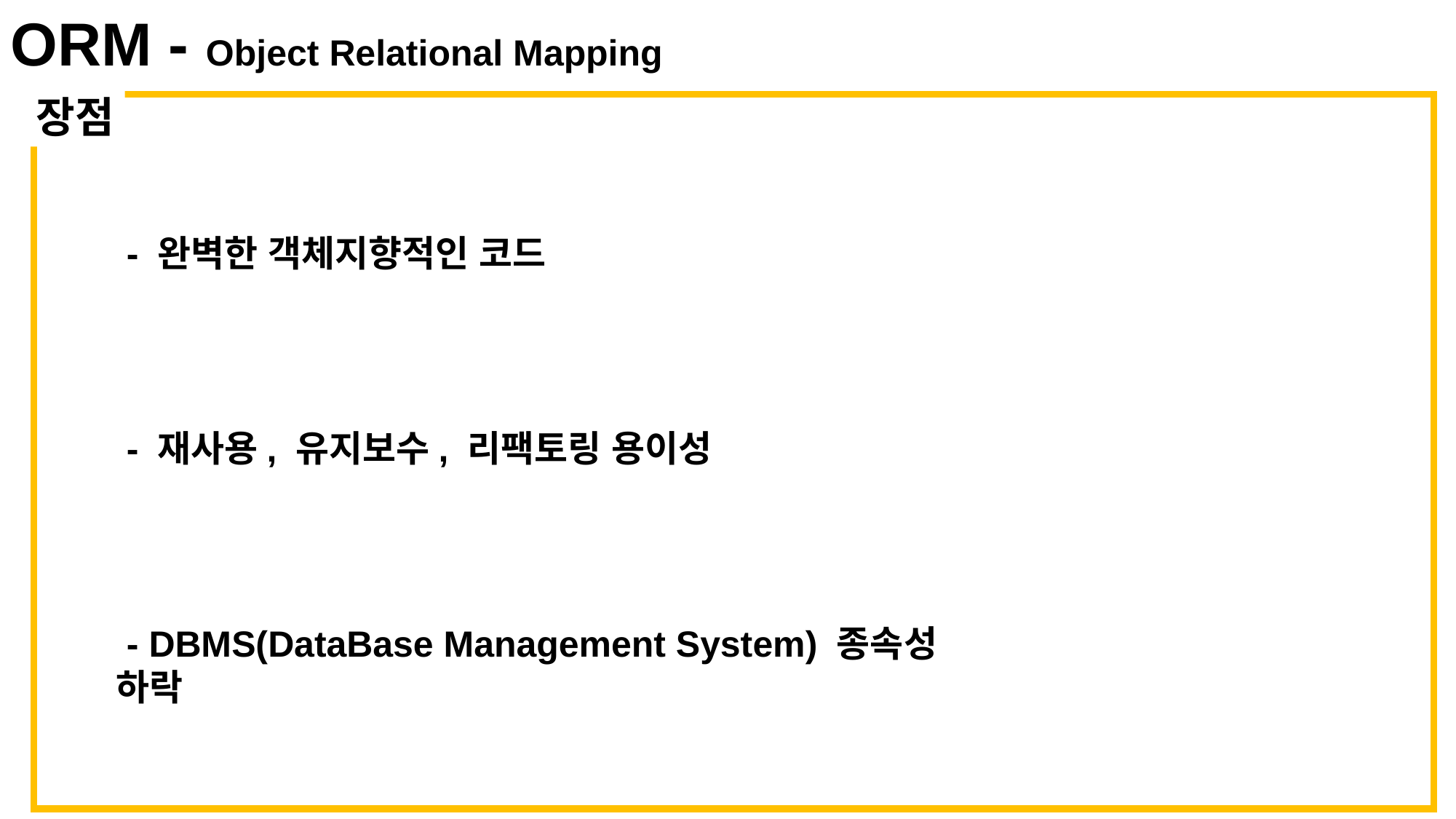

ORM - Object Relational Mapping
장점

 - 완벽한 객체지향적인 코드
 - 재사용, 유지보수, 리팩토링 용이성
 - DBMS(DataBase Management System) 종속성 하락